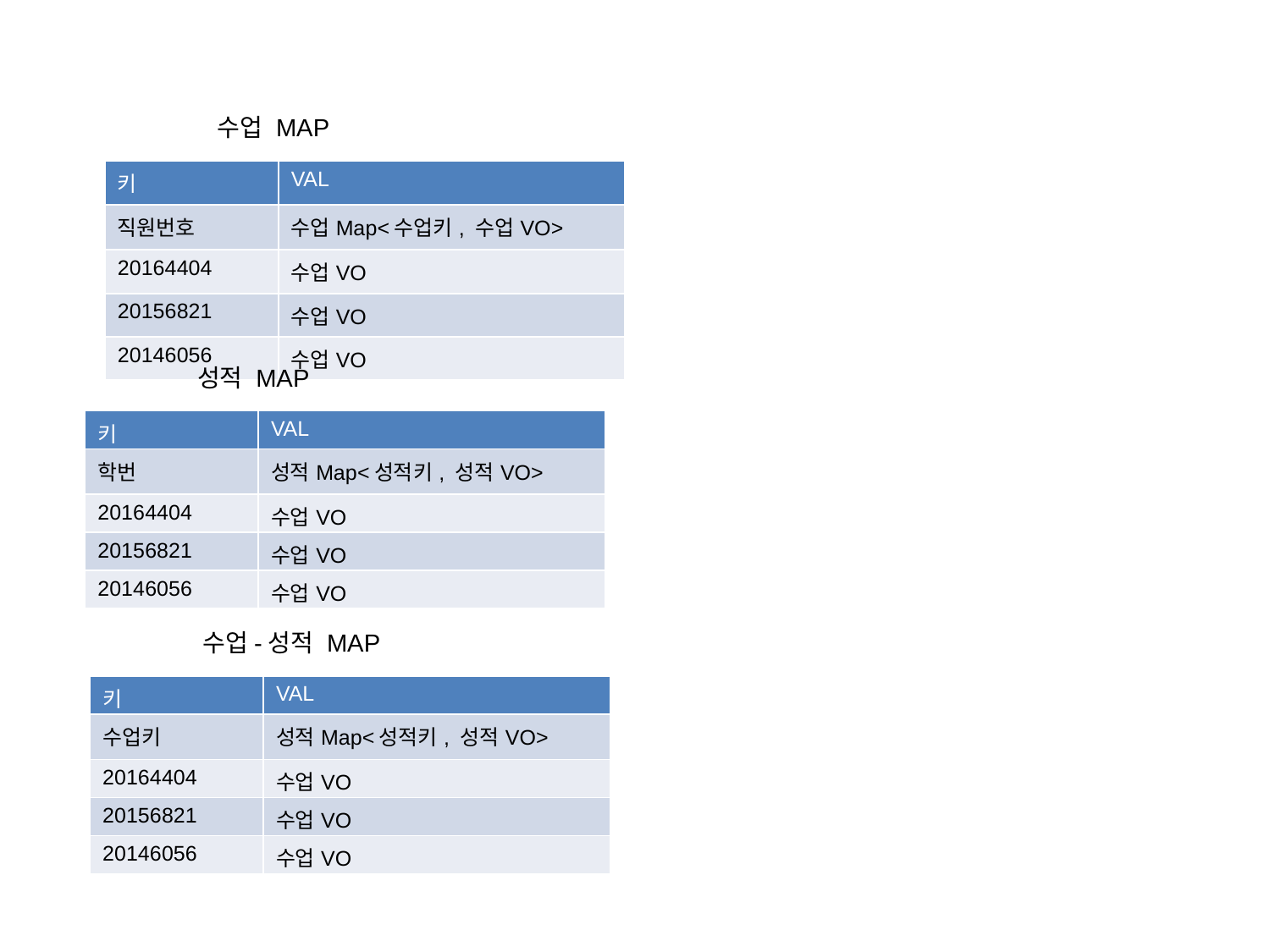

수업 MAP
| 키 | VAL |
| --- | --- |
| 직원번호 | 수업Map<수업키, 수업VO> |
| 20164404 | 수업VO |
| 20156821 | 수업VO |
| 20146056 | 수업VO |
성적 MAP
| 키 | VAL |
| --- | --- |
| 학번 | 성적Map<성적키, 성적VO> |
| 20164404 | 수업VO |
| 20156821 | 수업VO |
| 20146056 | 수업VO |
수업-성적 MAP
| 키 | VAL |
| --- | --- |
| 수업키 | 성적Map<성적키, 성적VO> |
| 20164404 | 수업VO |
| 20156821 | 수업VO |
| 20146056 | 수업VO |